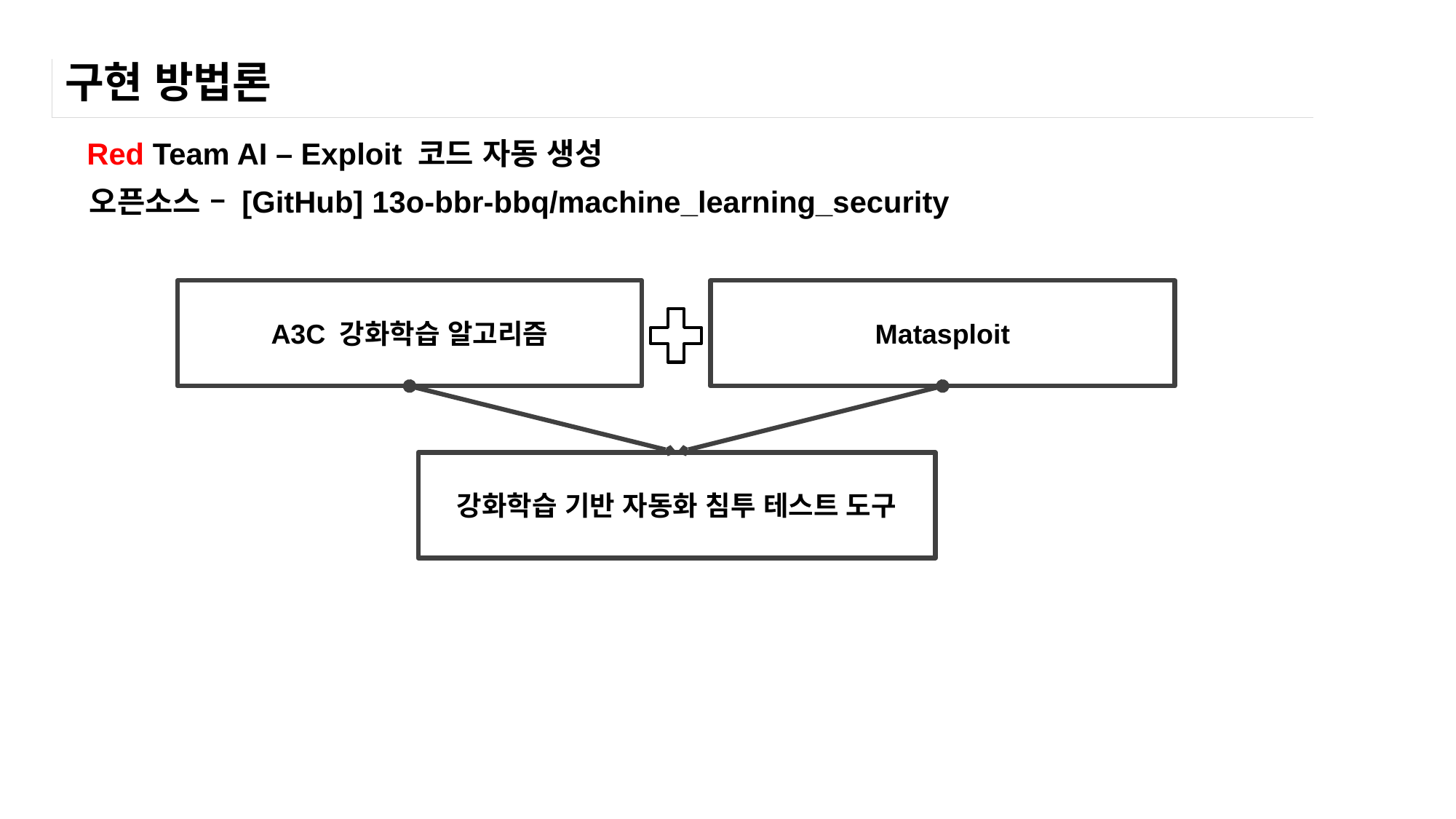

# 구현 방법론
Red Team AI – Exploit 코드 자동 생성
오픈소스 – [GitHub] 13o-bbr-bbq/machine_learning_security

A3C 강화학습 알고리즘
Matasploit

강화학습 기반 자동화 침투 테스트 도구